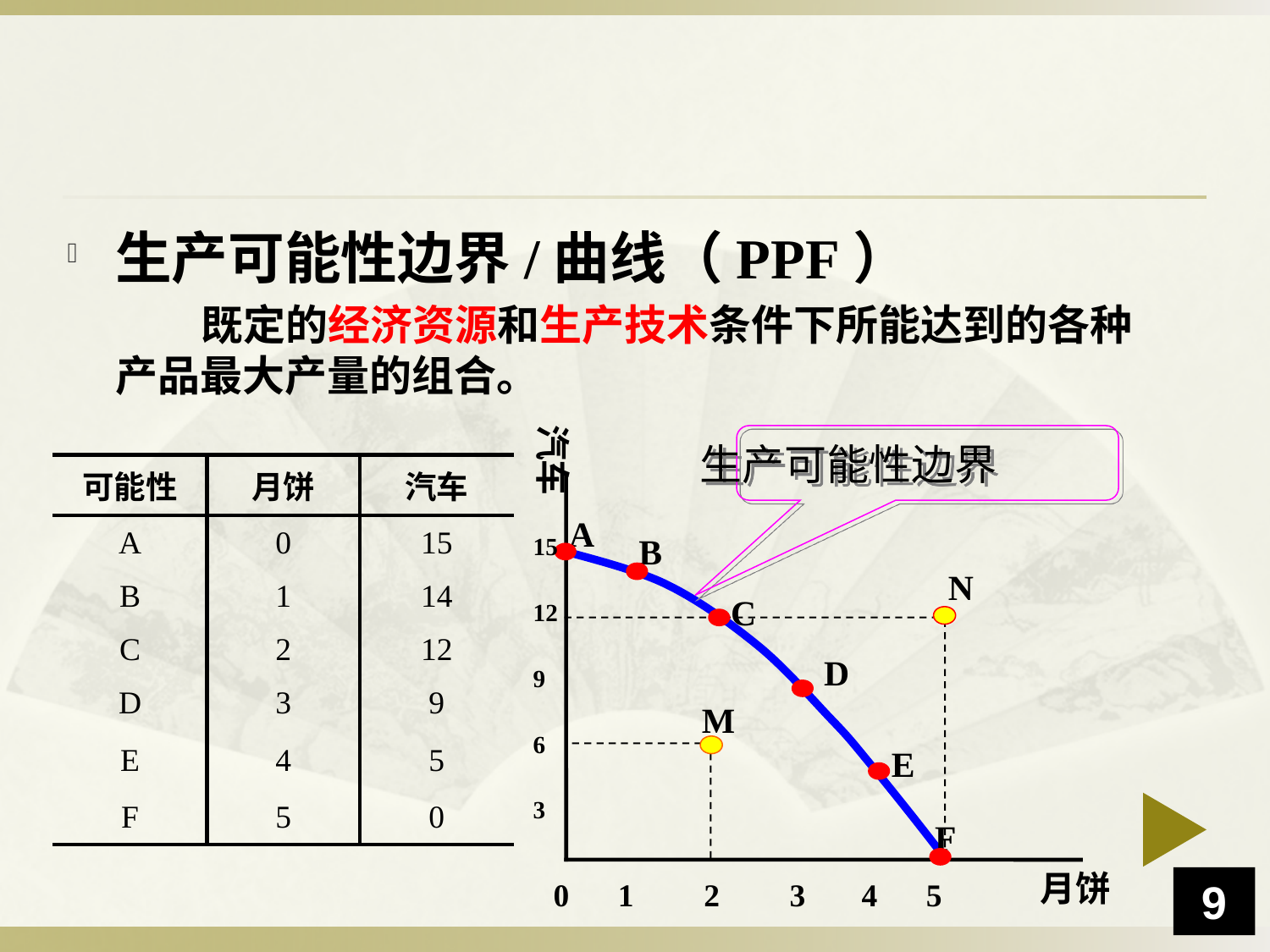

生产可能性边界/曲线（PPF）
             既定的经济资源和生产技术条件下所能达到的各种产品最大产量的组合。
汽车
生产可能性边界

A

B

15

12

9

6

3

N

C

D

M

E

F

月饼
0       1          2          3        4       5
| 可能性 | 月饼 | 汽车 |
| --- | --- | --- |
| A | 0 | 15 |
| B | 1 | 14 |
| C | 2 | 12 |
| D | 3 | 9 |
| E | 4 | 5 |
| F | 5 | 0 |

9